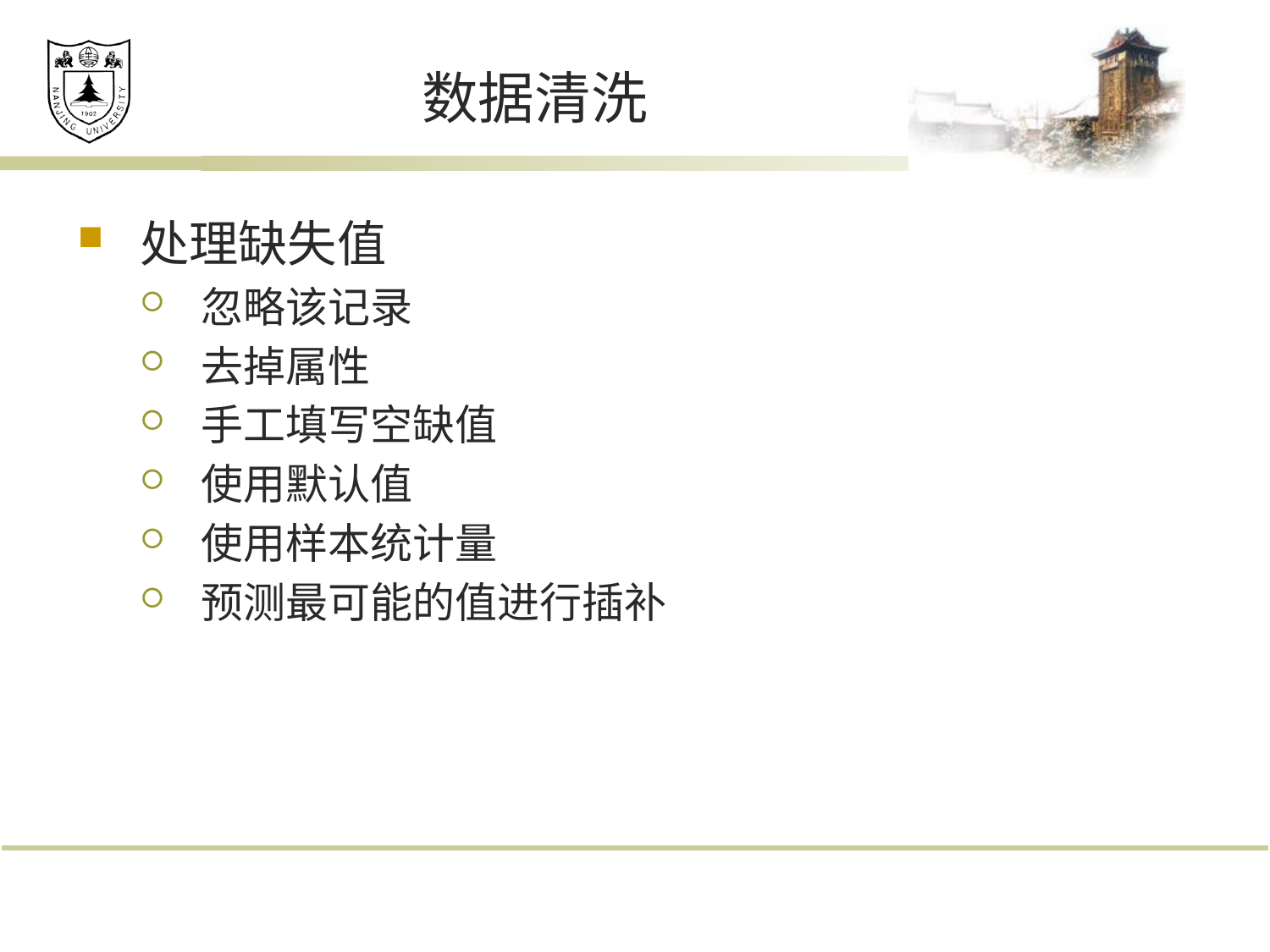

# 数据清洗
处理缺失值
忽略该记录
去掉属性
手工填写空缺值
使用默认值
使用样本统计量
预测最可能的值进行插补